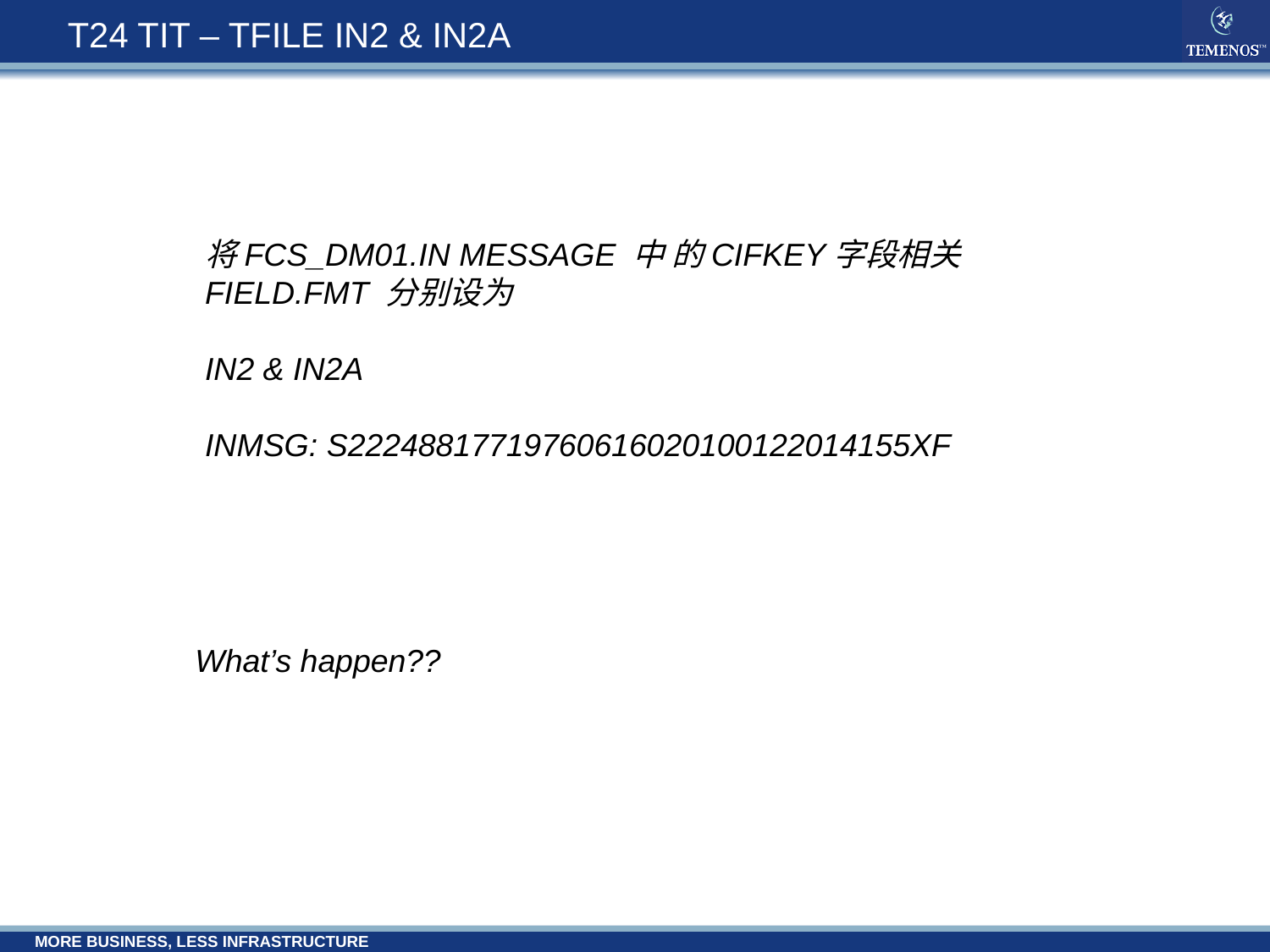

# T24 TIT – TFILE IN2 & IN2A
将FCS_DM01.IN MESSAGE 中 的CIFKEY字段相关FIELD.FMT 分别设为

IN2 & IN2A

INMSG: S22248817719760616020100122014155XF
What’s happen??